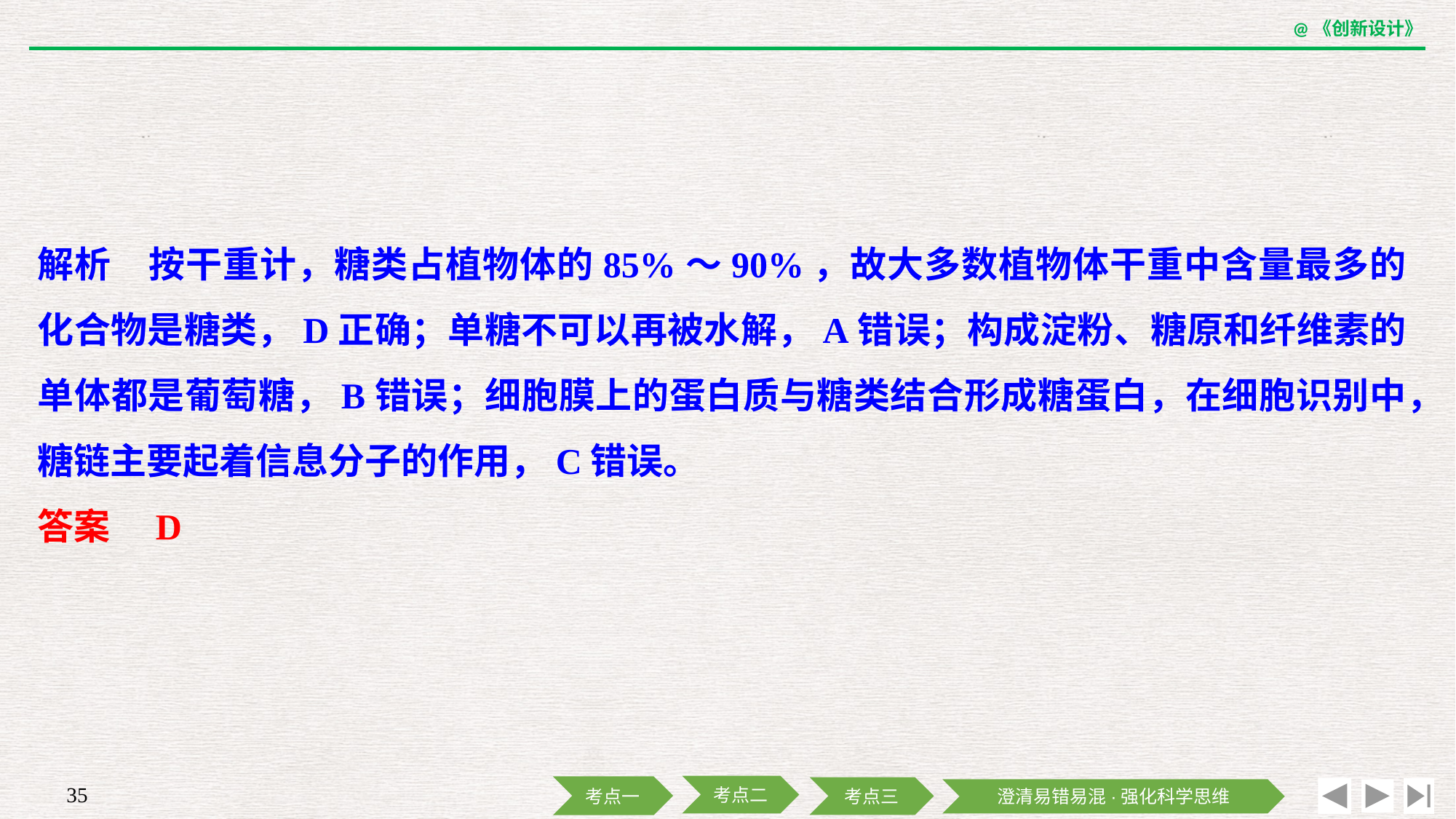

解析　按干重计，糖类占植物体的85%～90%，故大多数植物体干重中含量最多的化合物是糖类，D正确；单糖不可以再被水解，A错误；构成淀粉、糖原和纤维素的单体都是葡萄糖，B错误；细胞膜上的蛋白质与糖类结合形成糖蛋白，在细胞识别中，糖链主要起着信息分子的作用，C错误。
答案　D